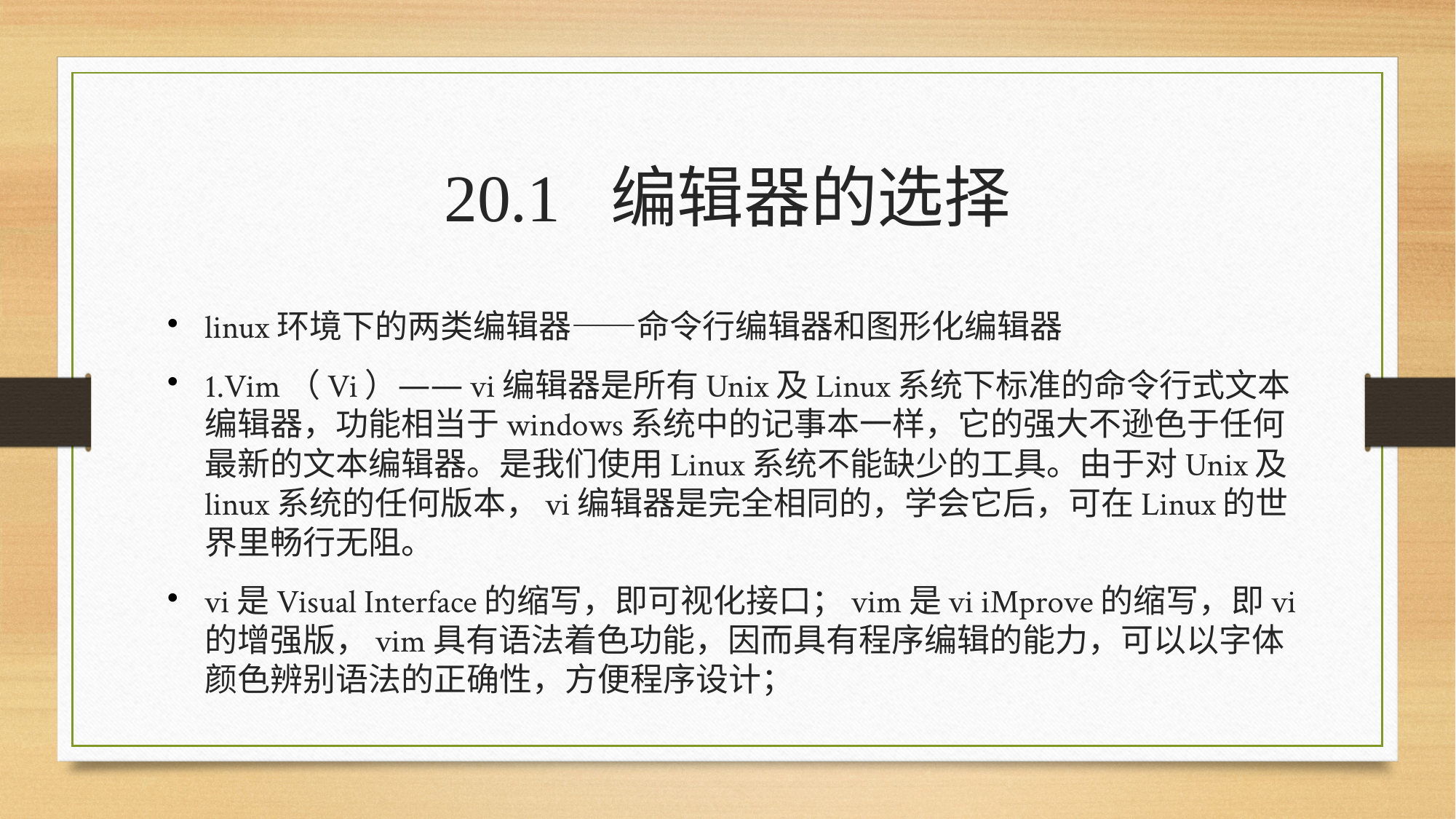

20.1  编辑器的选择
linux环境下的两类编辑器——命令行编辑器和图形化编辑器
1.Vim（Vi）——vi编辑器是所有Unix及Linux系统下标准的命令行式文本编辑器，功能相当于windows系统中的记事本一样，它的强大不逊色于任何最新的文本编辑器。是我们使用Linux系统不能缺少的工具。由于对Unix及linux系统的任何版本，vi编辑器是完全相同的，学会它后，可在Linux的世界里畅行无阻。
vi是Visual Interface的缩写，即可视化接口；vim是vi iMprove的缩写，即vi的增强版，vim具有语法着色功能，因而具有程序编辑的能力，可以以字体颜色辨别语法的正确性，方便程序设计；